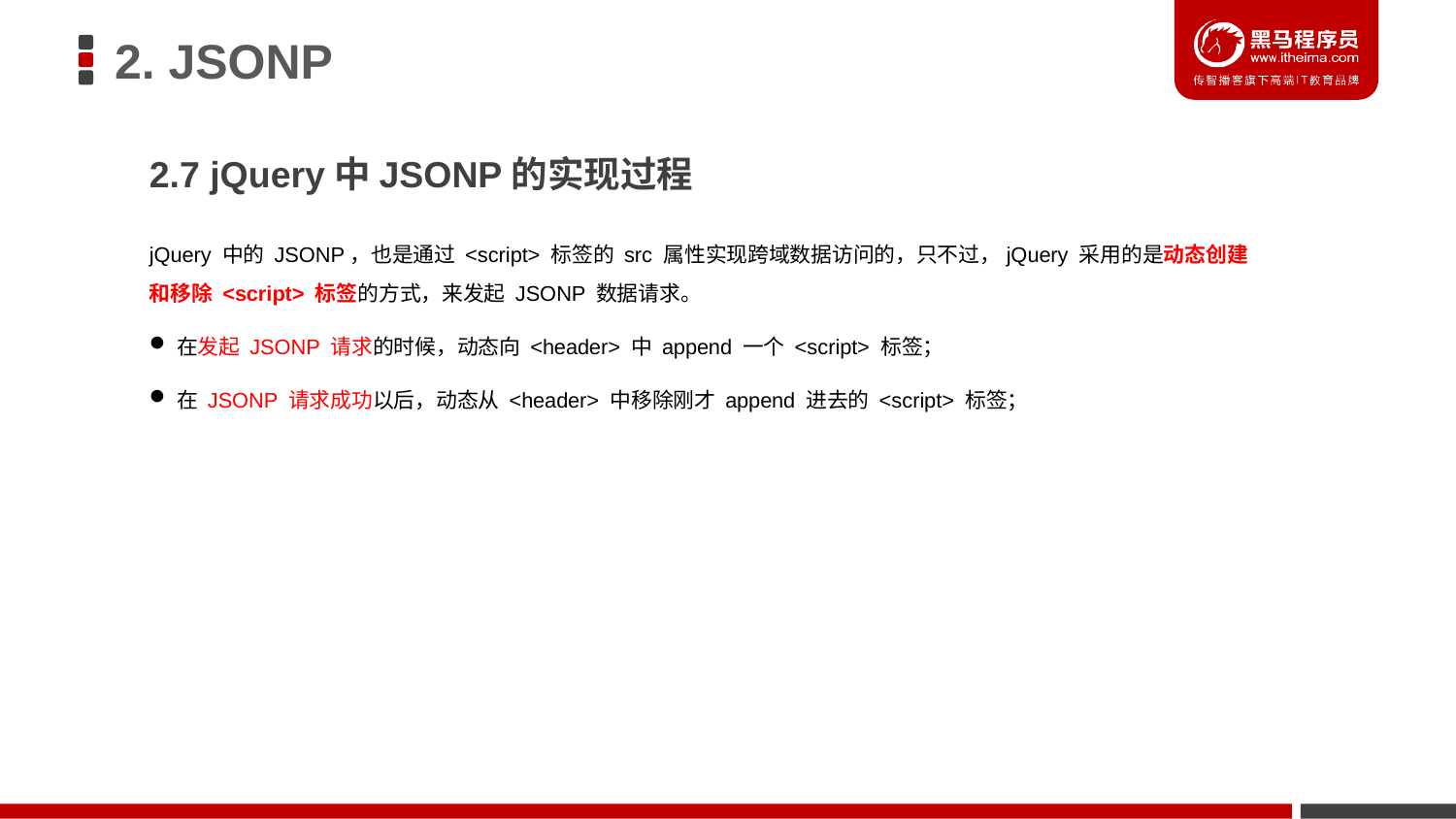

# 2. JSONP
2.7 jQuery中JSONP的实现过程
jQuery 中的 JSONP，也是通过 <script> 标签的 src 属性实现跨域数据访问的，只不过，jQuery 采用的是动态创建和移除 <script> 标签的方式，来发起 JSONP 数据请求。
在发起 JSONP 请求的时候，动态向 <header> 中 append 一个 <script> 标签；
在 JSONP 请求成功以后，动态从 <header> 中移除刚才 append 进去的 <script> 标签；